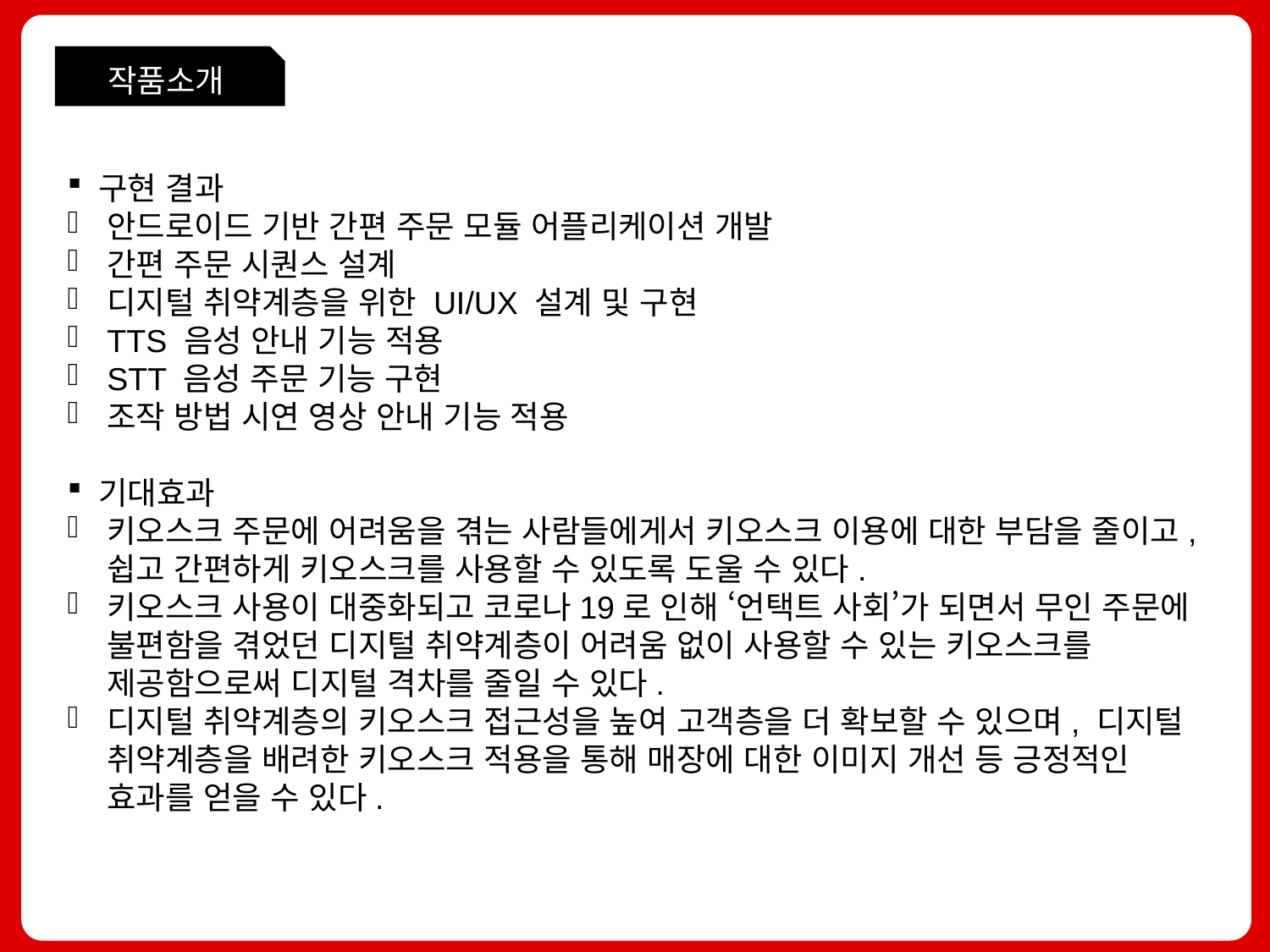

작품소개
 구현 결과
안드로이드 기반 간편 주문 모듈 어플리케이션 개발
간편 주문 시퀀스 설계
디지털 취약계층을 위한 UI/UX 설계 및 구현
TTS 음성 안내 기능 적용
STT 음성 주문 기능 구현
조작 방법 시연 영상 안내 기능 적용

 기대효과
키오스크 주문에 어려움을 겪는 사람들에게서 키오스크 이용에 대한 부담을 줄이고, 쉽고 간편하게 키오스크를 사용할 수 있도록 도울 수 있다.
키오스크 사용이 대중화되고 코로나19로 인해 ‘언택트 사회’가 되면서 무인 주문에 불편함을 겪었던 디지털 취약계층이 어려움 없이 사용할 수 있는 키오스크를 제공함으로써 디지털 격차를 줄일 수 있다.
디지털 취약계층의 키오스크 접근성을 높여 고객층을 더 확보할 수 있으며, 디지털 취약계층을 배려한 키오스크 적용을 통해 매장에 대한 이미지 개선 등 긍정적인 효과를 얻을 수 있다.